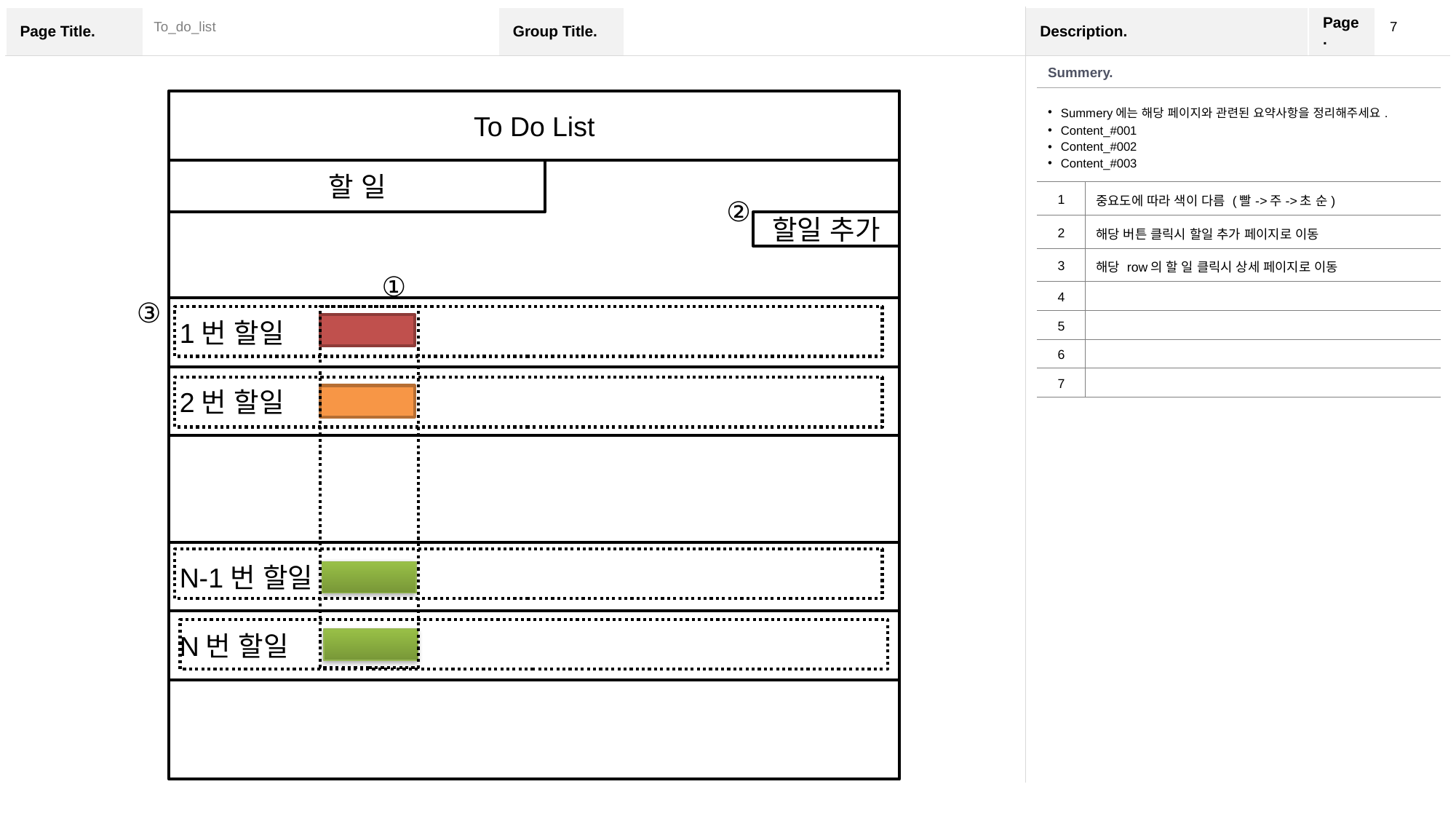

7
To_do_list

| Summery. |  |
| --- | --- |
| Summery에는 해당 페이지와 관련된 요약사항을 정리해주세요. Content\_#001 Content\_#002 Content\_#003 |  |
| 1 | 중요도에 따라 색이 다름 (빨->주->초 순) |
| 2 | 해당 버튼 클릭시 할일 추가 페이지로 이동 |
| 3 | 해당 row의 할 일 클릭시 상세 페이지로 이동 |
| 4 |  |
| 5 |  |
| 6 |  |
| 7 |  |

To Do List
할 일
②
할일 추가
①
③
1번 할일

2번 할일

N-1번 할일

N번 할일